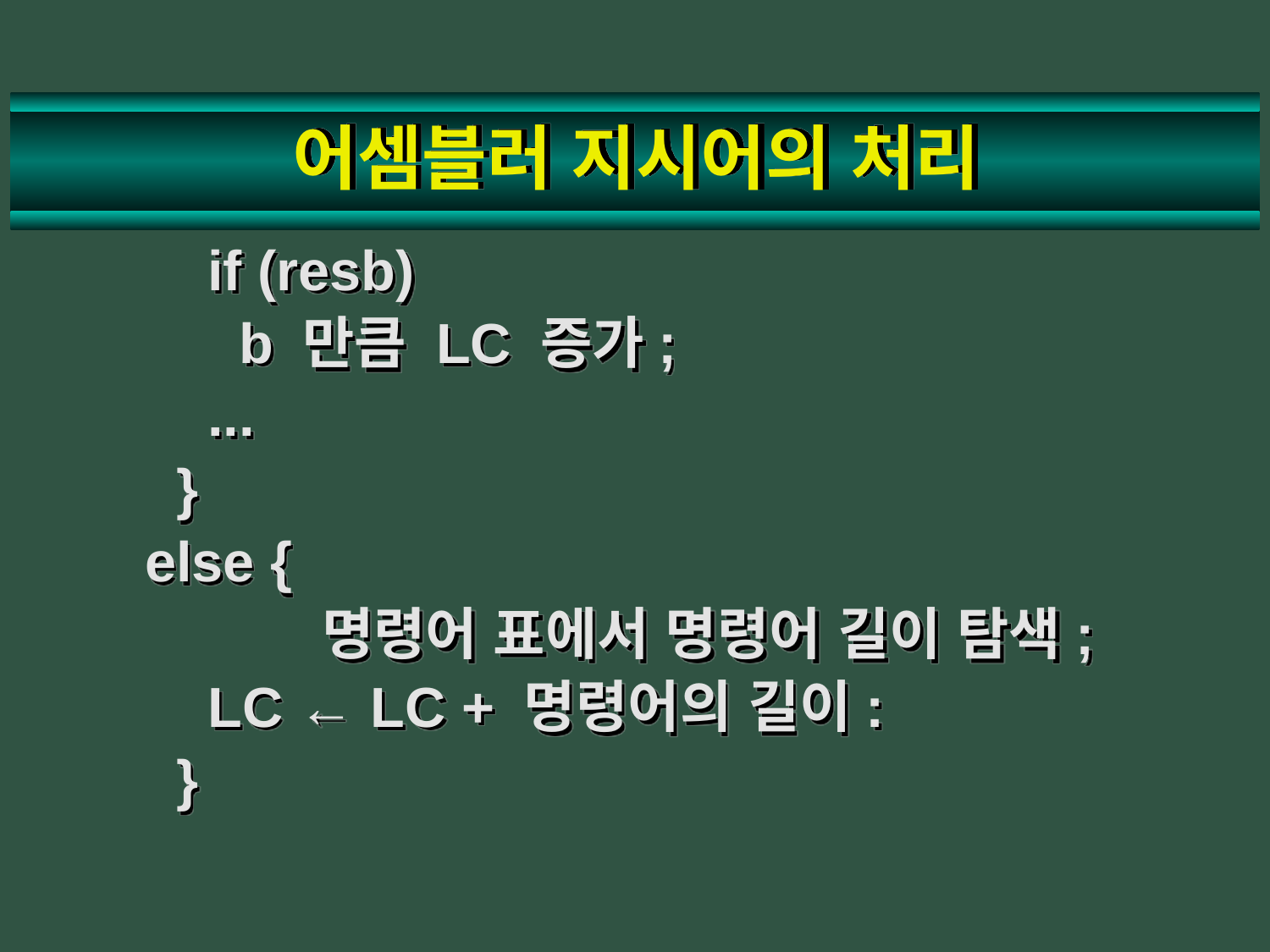

# 어셈블러 지시어의 처리
    if (resb)
      b 만큼 LC 증가;
    ...
  }
else {
		명령어 표에서 명령어 길이 탐색;
    LC ← LC + 명령어의 길이:
  }